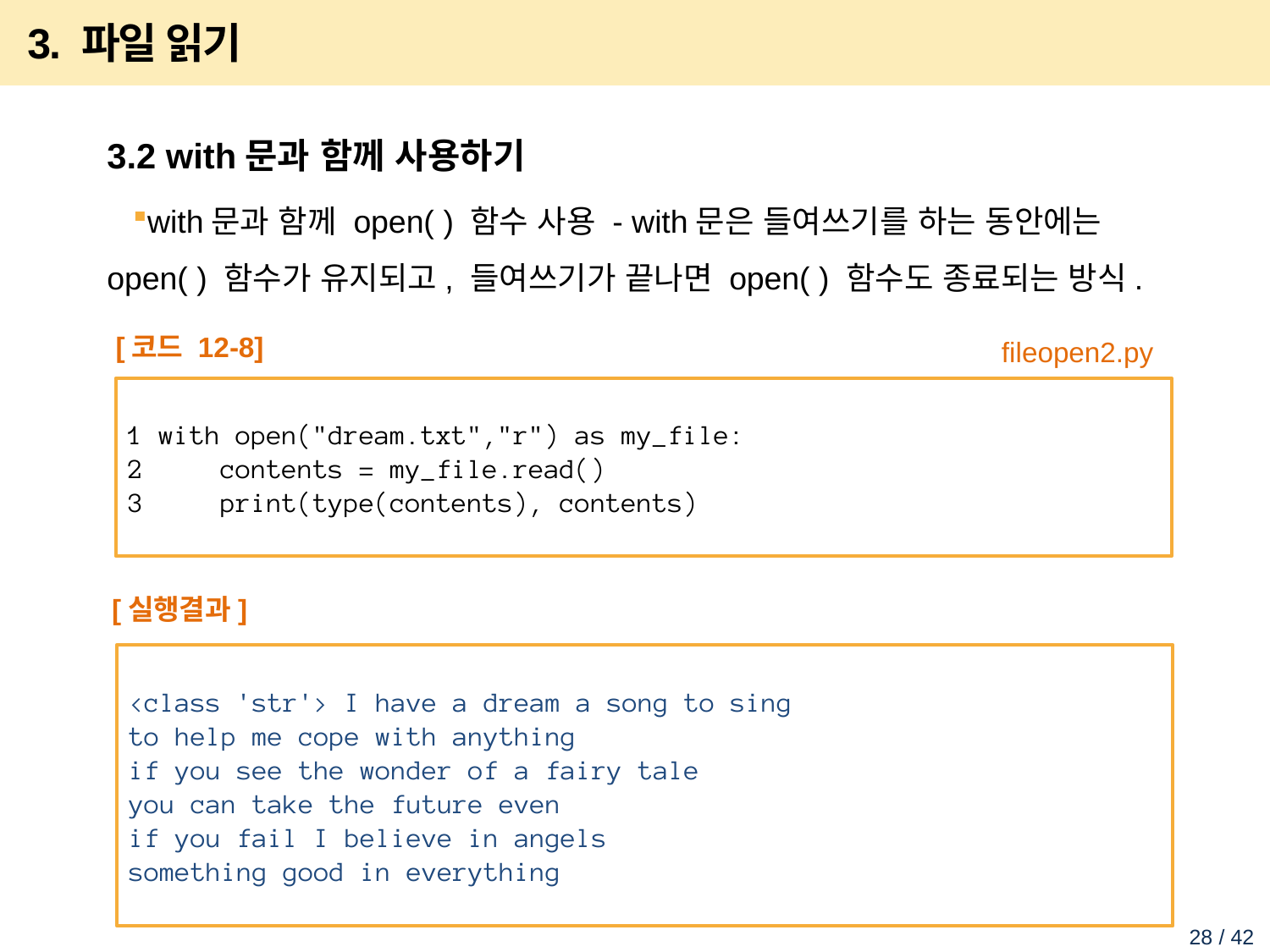

# 3. 파일 읽기
3.2 with문과 함께 사용하기
with문과 함께 open( ) 함수 사용 - with문은 들여쓰기를 하는 동안에는 open( ) 함수가 유지되고, 들여쓰기가 끝나면 open( ) 함수도 종료되는 방식.
[코드 12-8]
1 with open("dream.txt","r") as my_file:
2     contents = my_file.read()
3     print(type(contents), contents)
fileopen2.py
[실행결과]
<class 'str'> I have a dream a song to sing
to help me cope with anything
if you see the wonder of a fairy tale
you can take the future even
if you fail I believe in angels
something good in everything